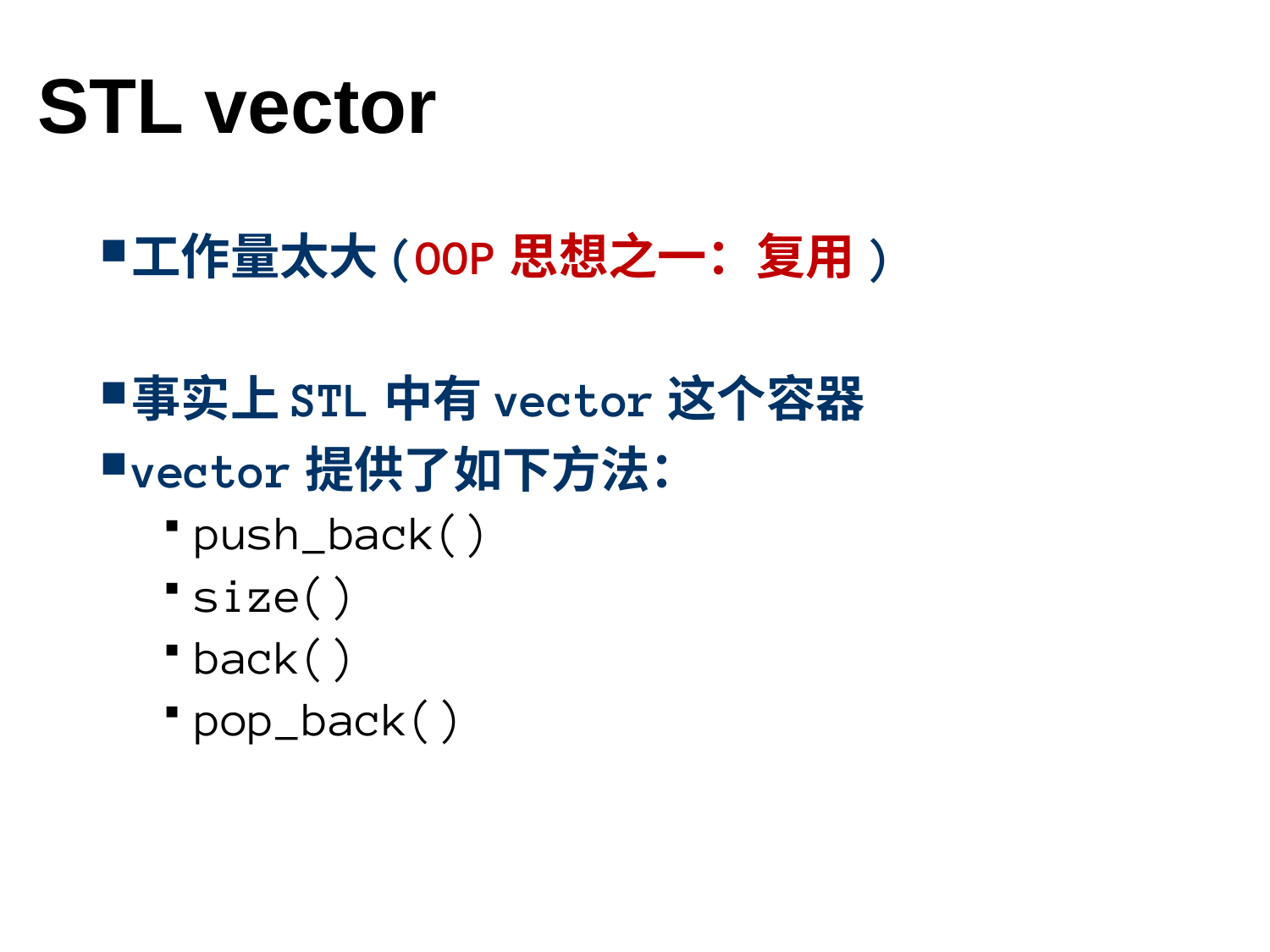

# STL vector
工作量太大(OOP思想之一：复用)

事实上STL中有vector这个容器
vector提供了如下方法：
push_back()
size()
back()
pop_back()